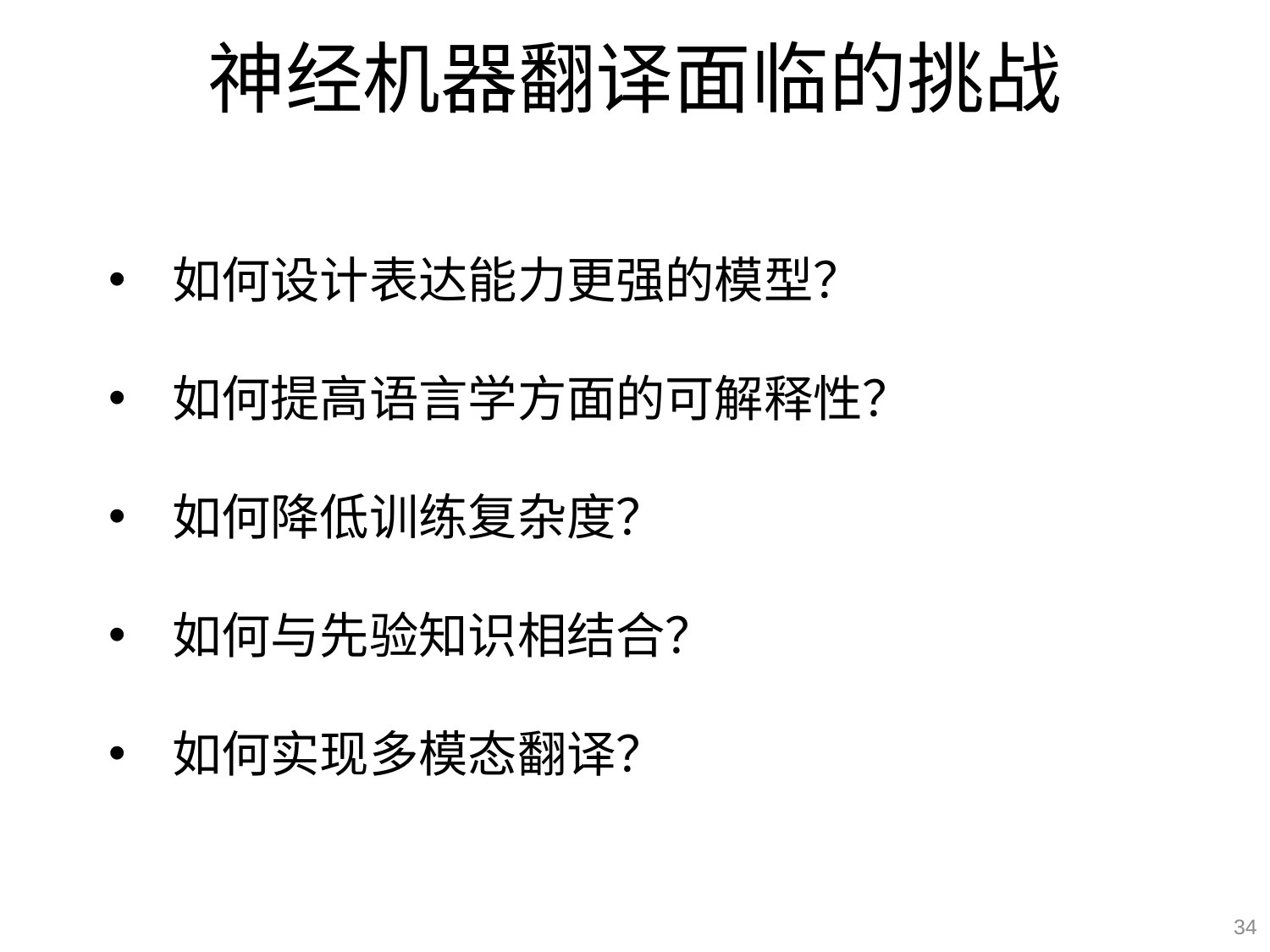

# 神经机器翻译面临的挑战
如何设计表达能力更强的模型？

如何提高语言学方面的可解释性？

如何降低训练复杂度？

如何与先验知识相结合？

如何实现多模态翻译？
34